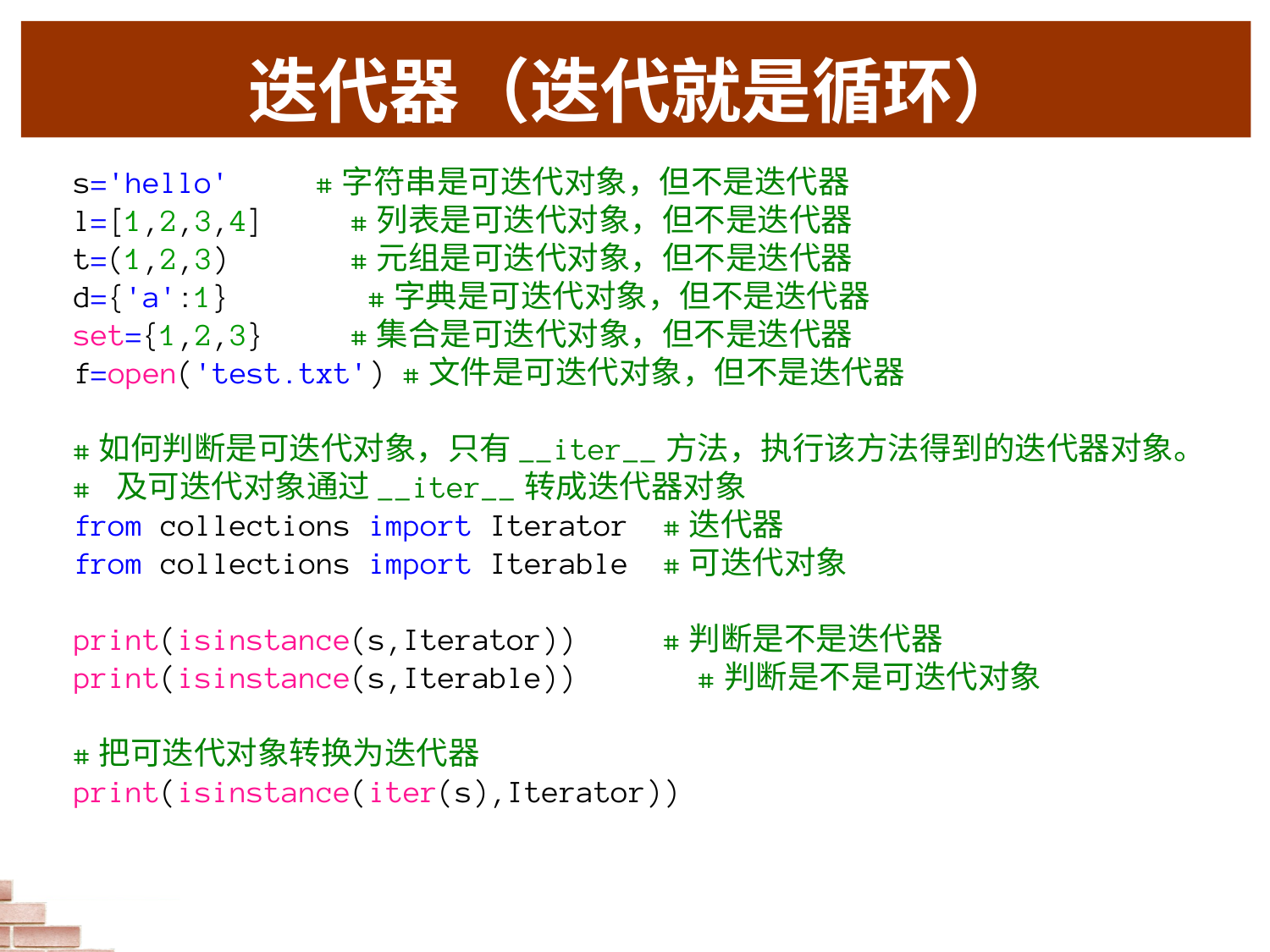

# 迭代器（迭代就是循环）
s='hello'     #字符串是可迭代对象，但不是迭代器
l=[1,2,3,4]     #列表是可迭代对象，但不是迭代器
t=(1,2,3)       #元组是可迭代对象，但不是迭代器
d={'a':1}        #字典是可迭代对象，但不是迭代器
set={1,2,3}     #集合是可迭代对象，但不是迭代器
f=open('test.txt') #文件是可迭代对象，但不是迭代器

#如何判断是可迭代对象，只有__iter__方法，执行该方法得到的迭代器对象。
# 及可迭代对象通过__iter__转成迭代器对象
from collections import Iterator  #迭代器
from collections import Iterable  #可迭代对象

print(isinstance(s,Iterator))     #判断是不是迭代器
print(isinstance(s,Iterable))       #判断是不是可迭代对象

#把可迭代对象转换为迭代器
print(isinstance(iter(s),Iterator))